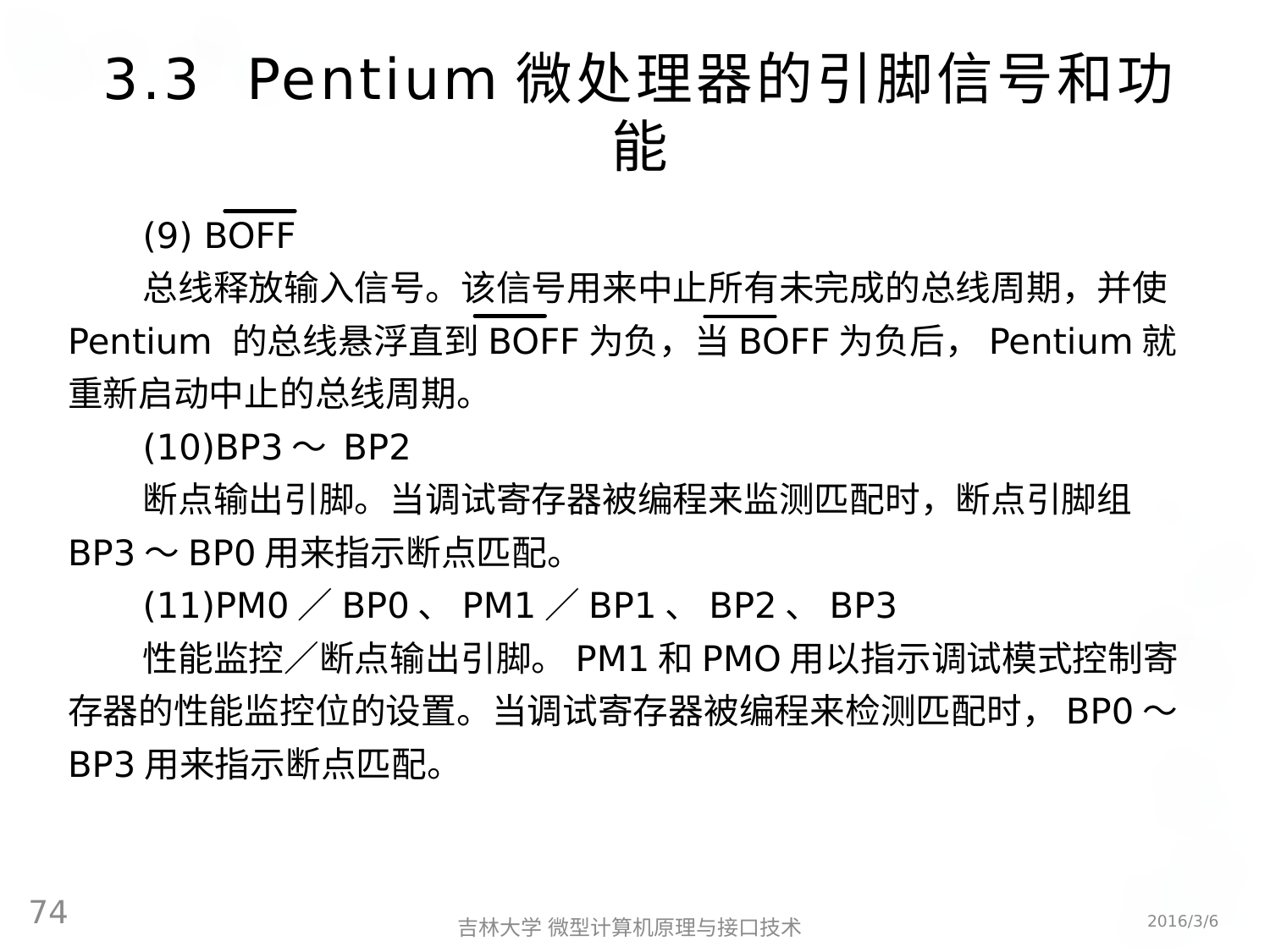

# 3.3  Pentium微处理器的引脚信号和功能
(9) BOFF
总线释放输入信号。该信号用来中止所有未完成的总线周期，并使Pentium 的总线悬浮直到BOFF为负，当BOFF为负后，Pentium就重新启动中止的总线周期。
(10)BP3～ BP2
断点输出引脚。当调试寄存器被编程来监测匹配时，断点引脚组BP3～BP0用来指示断点匹配。
(11)PM0／BP0、PM1／BP1、BP2、BP3
性能监控／断点输出引脚。PM1和PMO用以指示调试模式控制寄存器的性能监控位的设置。当调试寄存器被编程来检测匹配时，BP0～BP3用来指示断点匹配。

74
2016/3/6
吉林大学 微型计算机原理与接口技术